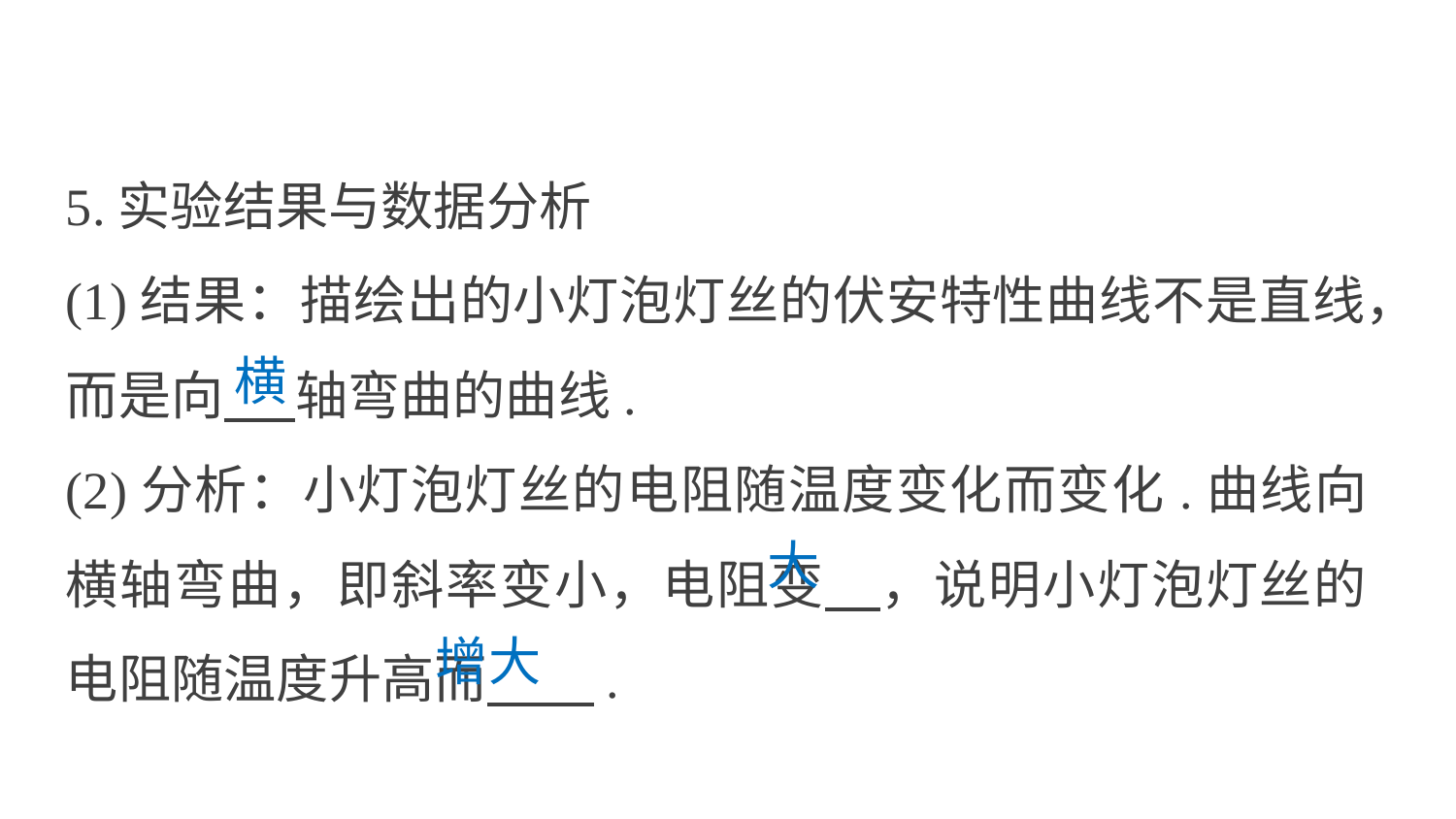

5.实验结果与数据分析
(1)结果：描绘出的小灯泡灯丝的伏安特性曲线不是直线，而是向      轴弯曲的曲线.
(2)分析：小灯泡灯丝的电阻随温度变化而变化.曲线向横轴弯曲，即斜率变小，电阻变    ，说明小灯泡灯丝的电阻随温度升高而         .
横
大
增大